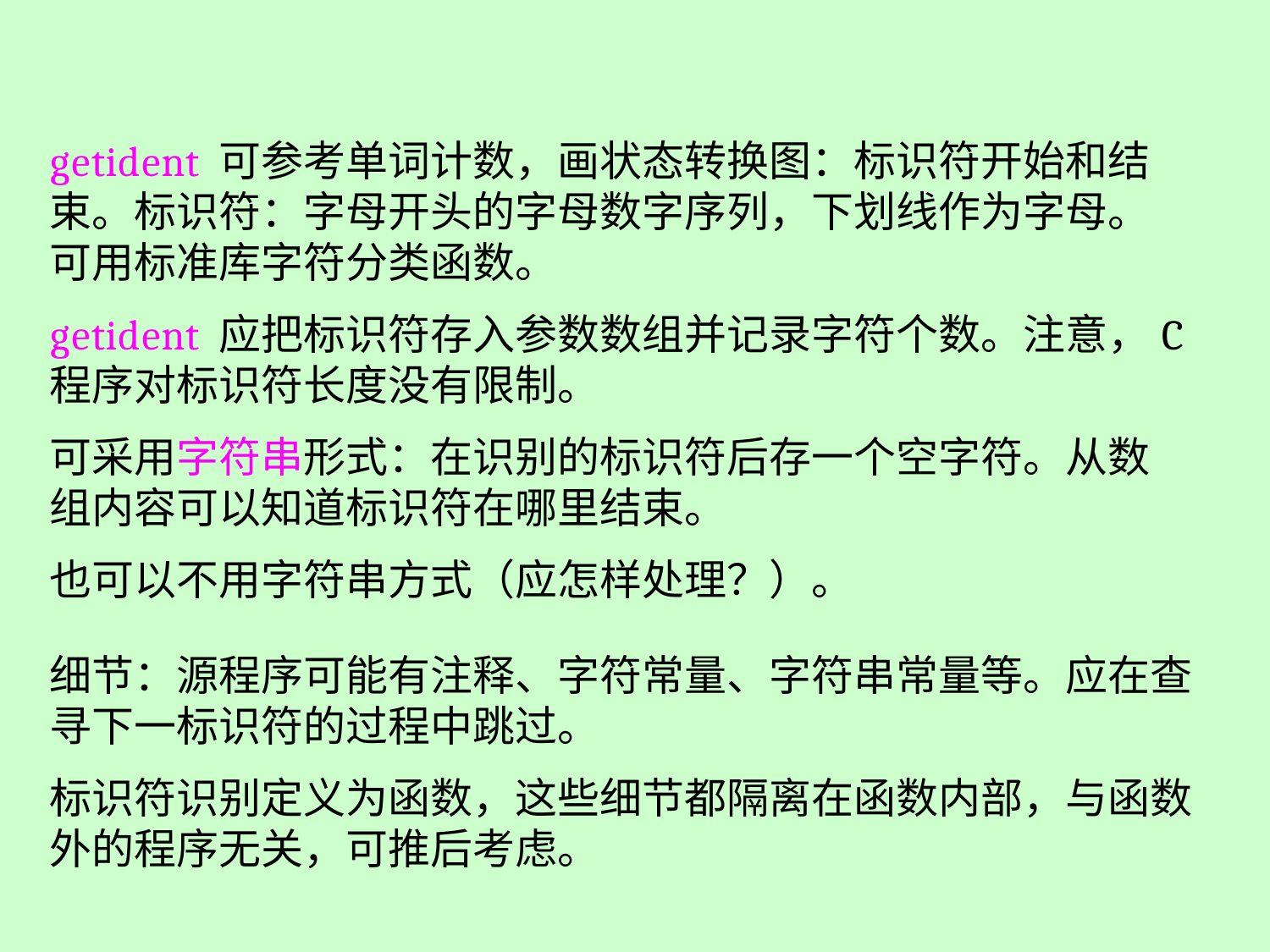

getident 可参考单词计数，画状态转换图：标识符开始和结束。标识符：字母开头的字母数字序列，下划线作为字母。可用标准库字符分类函数。
getident 应把标识符存入参数数组并记录字符个数。注意，C程序对标识符长度没有限制。
可采用字符串形式：在识别的标识符后存一个空字符。从数组内容可以知道标识符在哪里结束。
也可以不用字符串方式（应怎样处理？）。
细节：源程序可能有注释、字符常量、字符串常量等。应在查寻下一标识符的过程中跳过。
标识符识别定义为函数，这些细节都隔离在函数内部，与函数外的程序无关，可推后考虑。
123